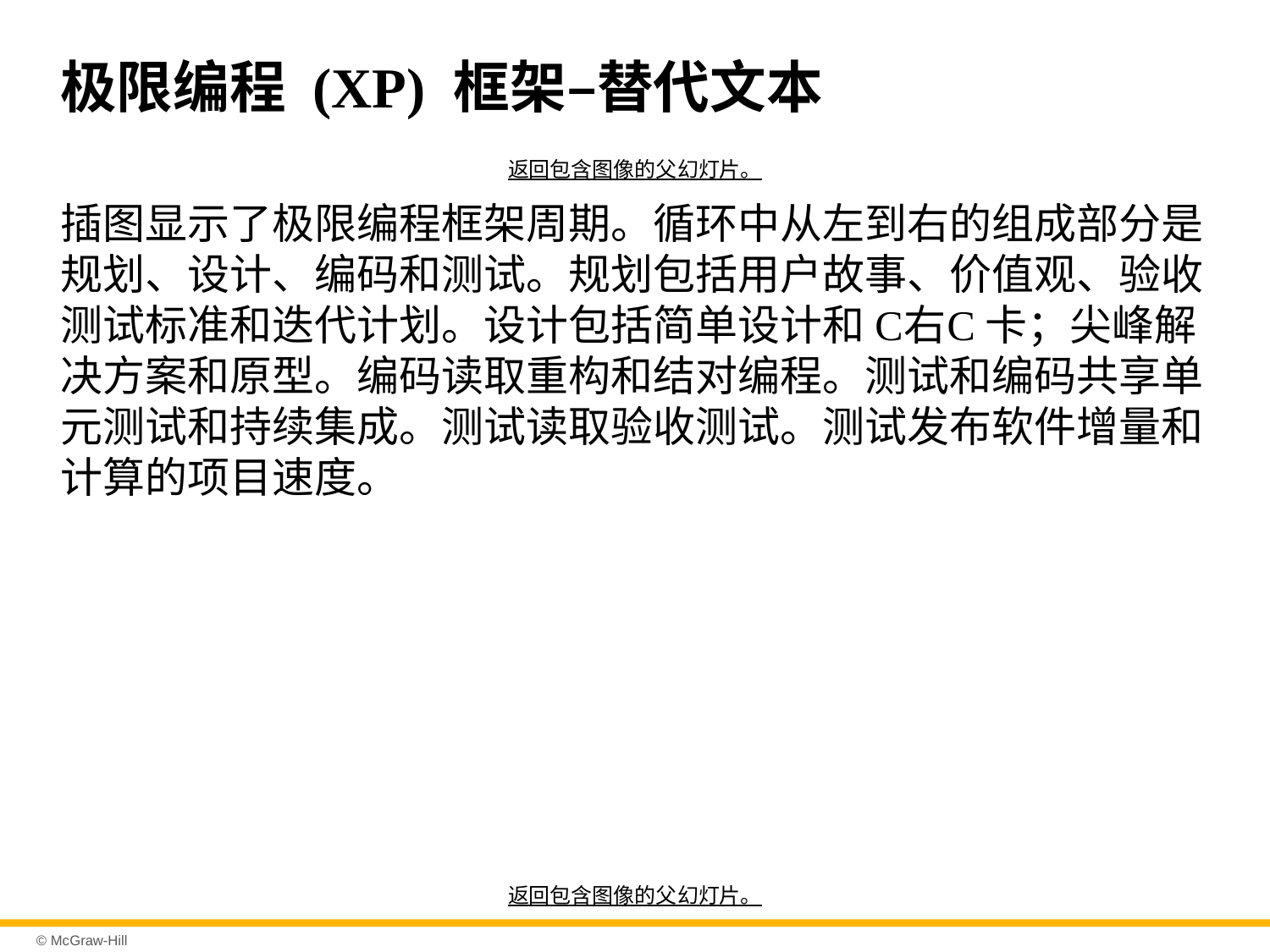

# 极限编程 (XP) 框架–替代文本
返回包含图像的父幻灯片。
插图显示了极限编程框架周期。循环中从左到右的组成部分是规划、设计、编码和测试。规划包括用户故事、价值观、验收测试标准和迭代计划。设计包括简单设计和C 右 C卡；尖峰解决方案和原型。编码读取重构和结对编程。测试和编码共享单元测试和持续集成。测试读取验收测试。测试发布软件增量和计算的项目速度。
返回包含图像的父幻灯片。
20